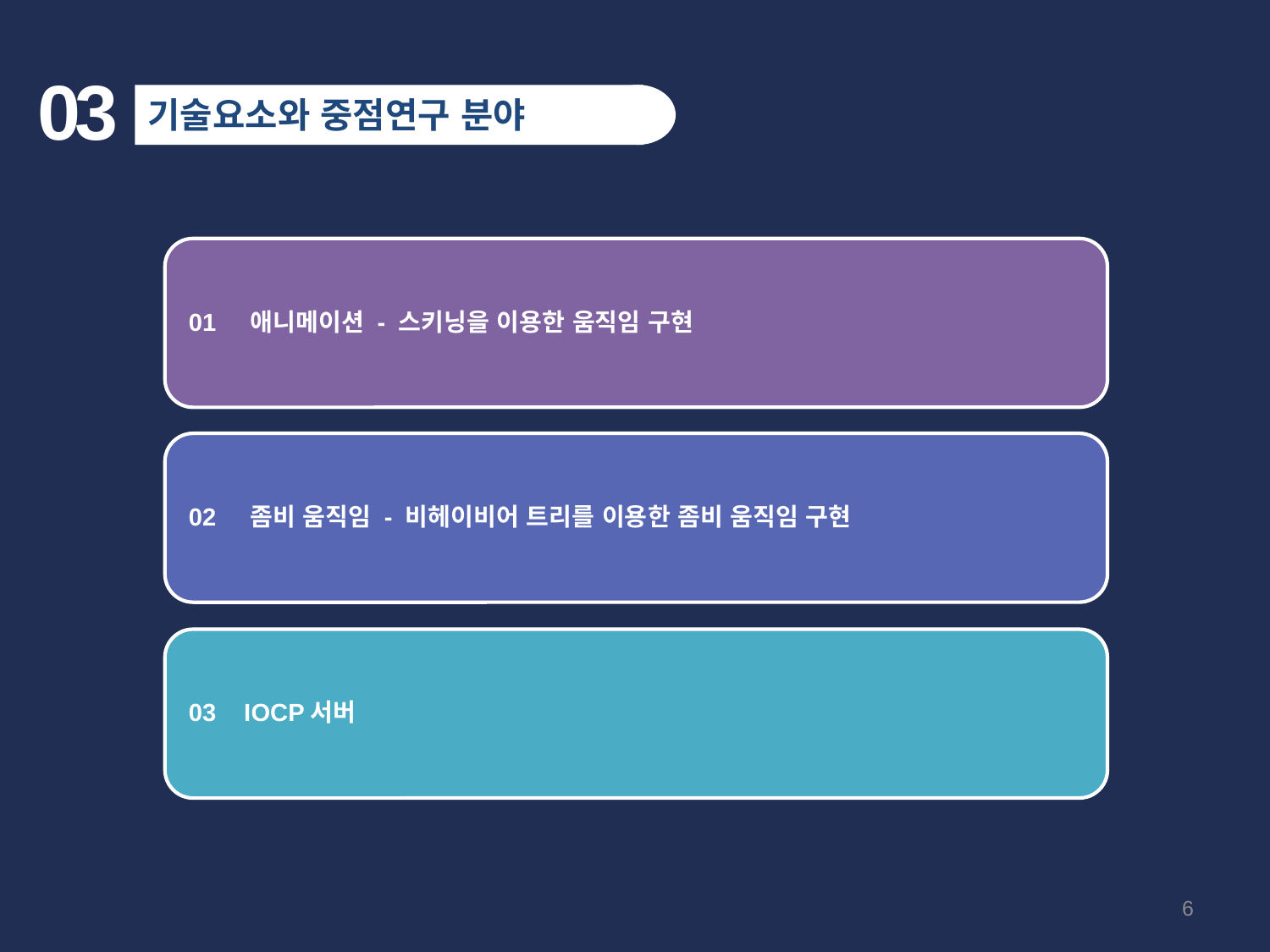

03

기술요소와 중점연구 분야
01    애니메이션 - 스키닝을 이용한 움직임 구현
02    좀비 움직임 - 비헤이비어 트리를 이용한 좀비 움직임 구현
03    IOCP서버
6